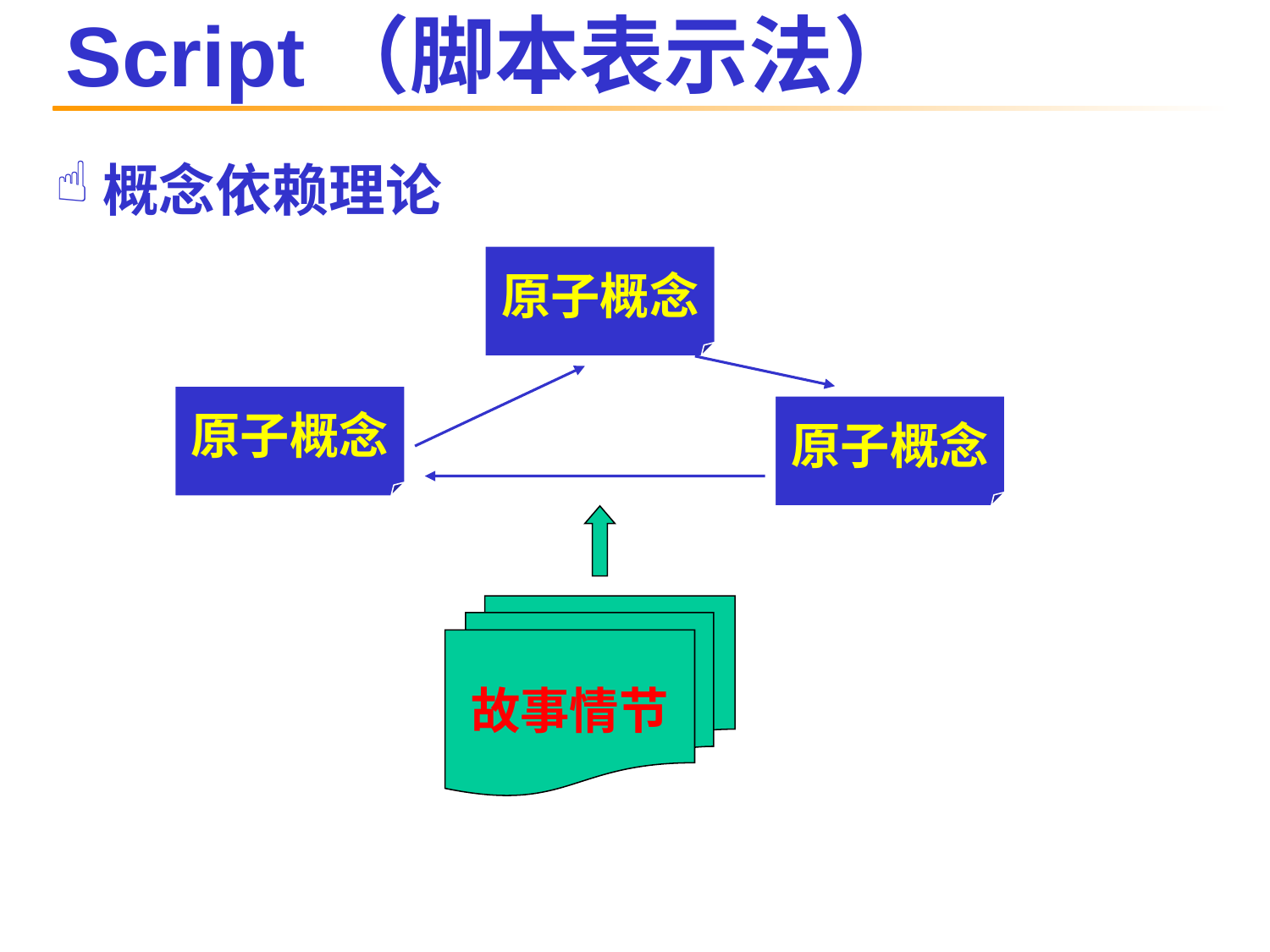

# Script（脚本表示法）
概念依赖理论
原子概念

原子概念
原子概念

故事情节